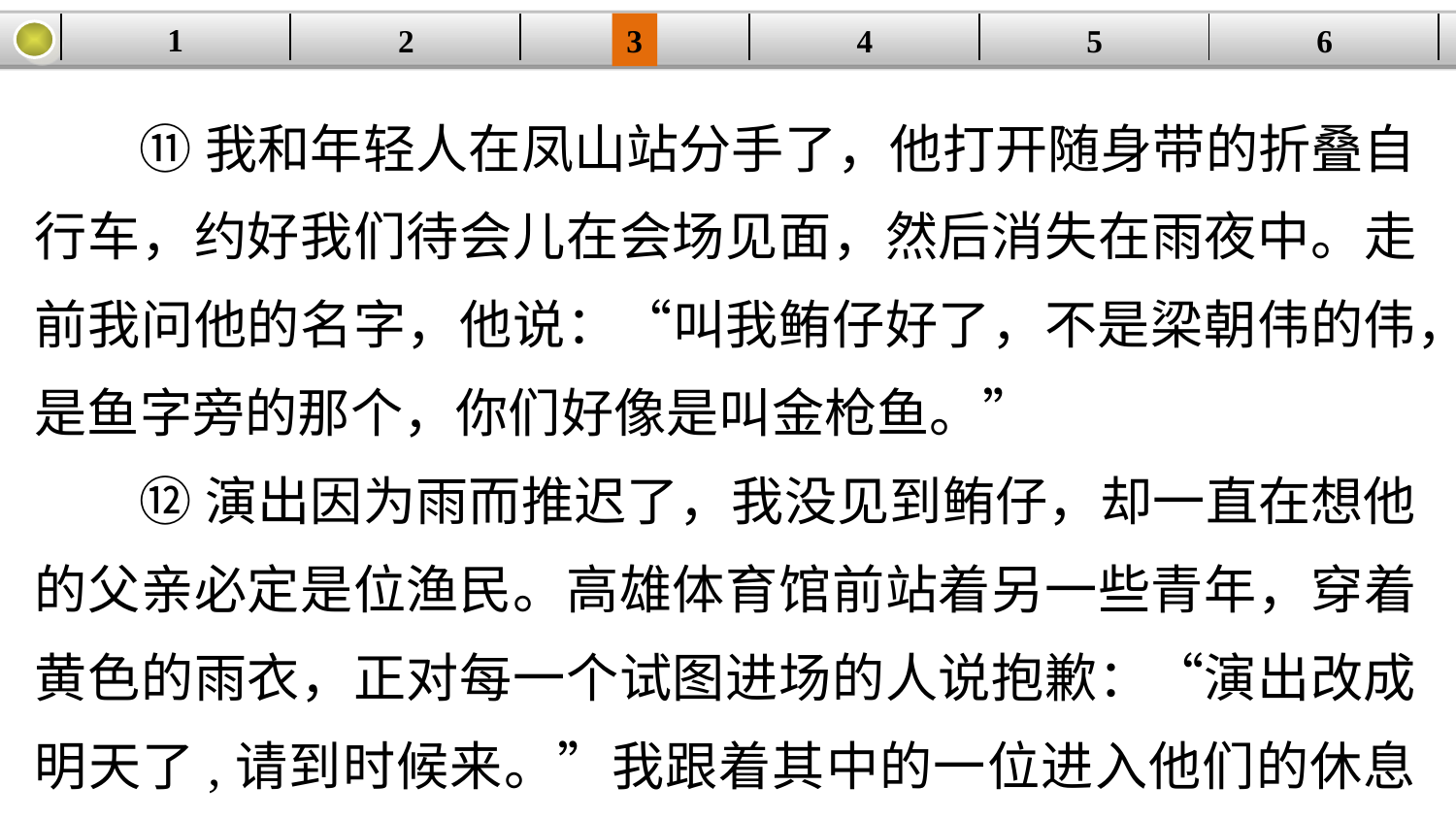

1
2
3
4
|  |  |  |  |  |  |
| --- | --- | --- | --- | --- | --- |
5
6

⑪我和年轻人在凤山站分手了，他打开随身带的折叠自行车，约好我们待会儿在会场见面，然后消失在雨夜中。走前我问他的名字，他说：“叫我鲔仔好了，不是梁朝伟的伟，是鱼字旁的那个，你们好像是叫金枪鱼。”
⑫演出因为雨而推迟了，我没见到鲔仔，却一直在想他的父亲必定是位渔民。高雄体育馆前站着另一些青年，穿着黄色的雨衣，正对每一个试图进场的人说抱歉：“演出改成明天了,请到时候来。”我跟着其中的一位进入他们的休息厅，